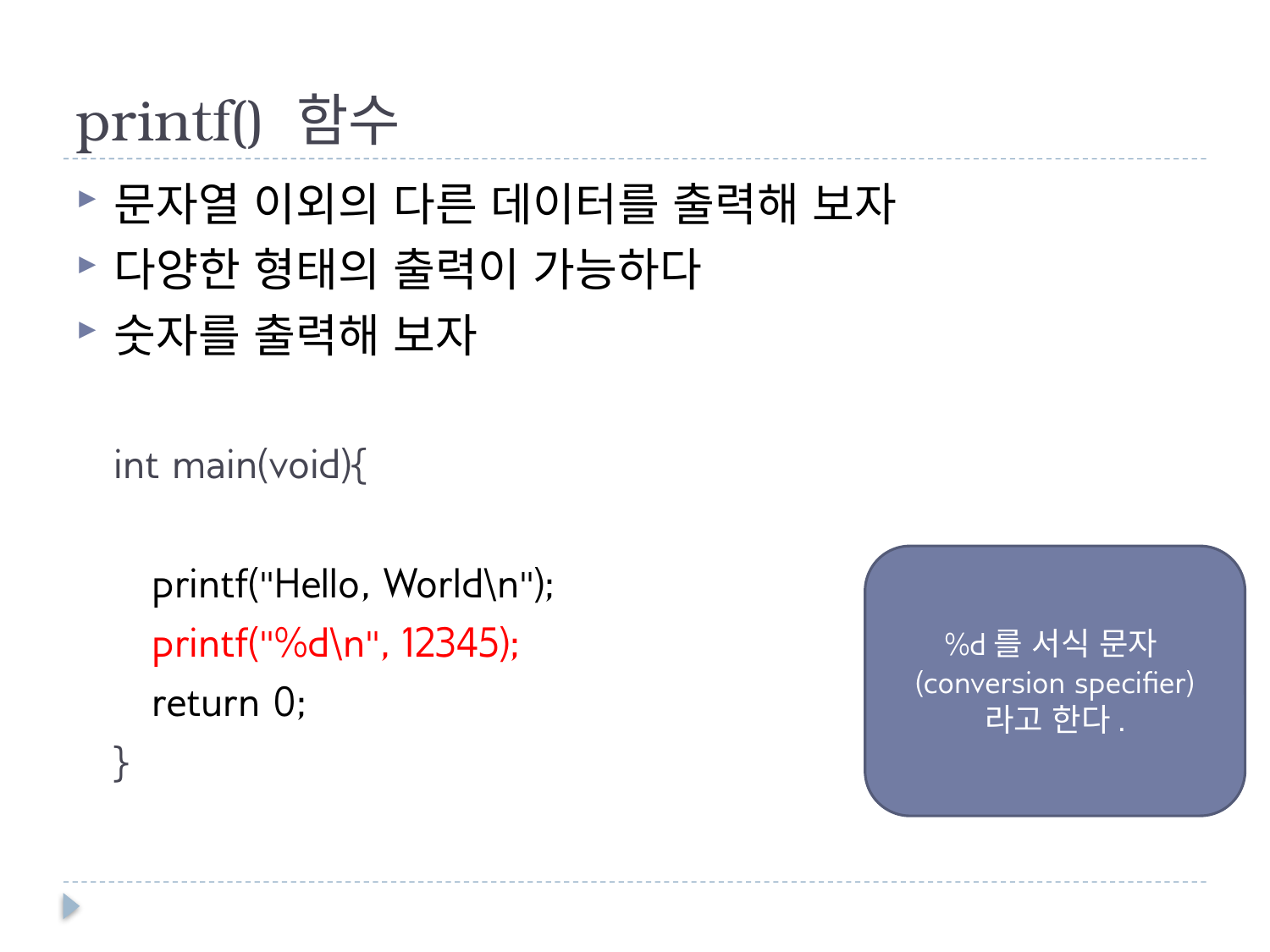

# printf() 함수
문자열 이외의 다른 데이터를 출력해 보자
다양한 형태의 출력이 가능하다
숫자를 출력해 보자

int main(void){

printf("Hello, World\n");
printf("%d\n", 12345);
return 0;
}
%d를 서식 문자(conversion specifier)
라고 한다.